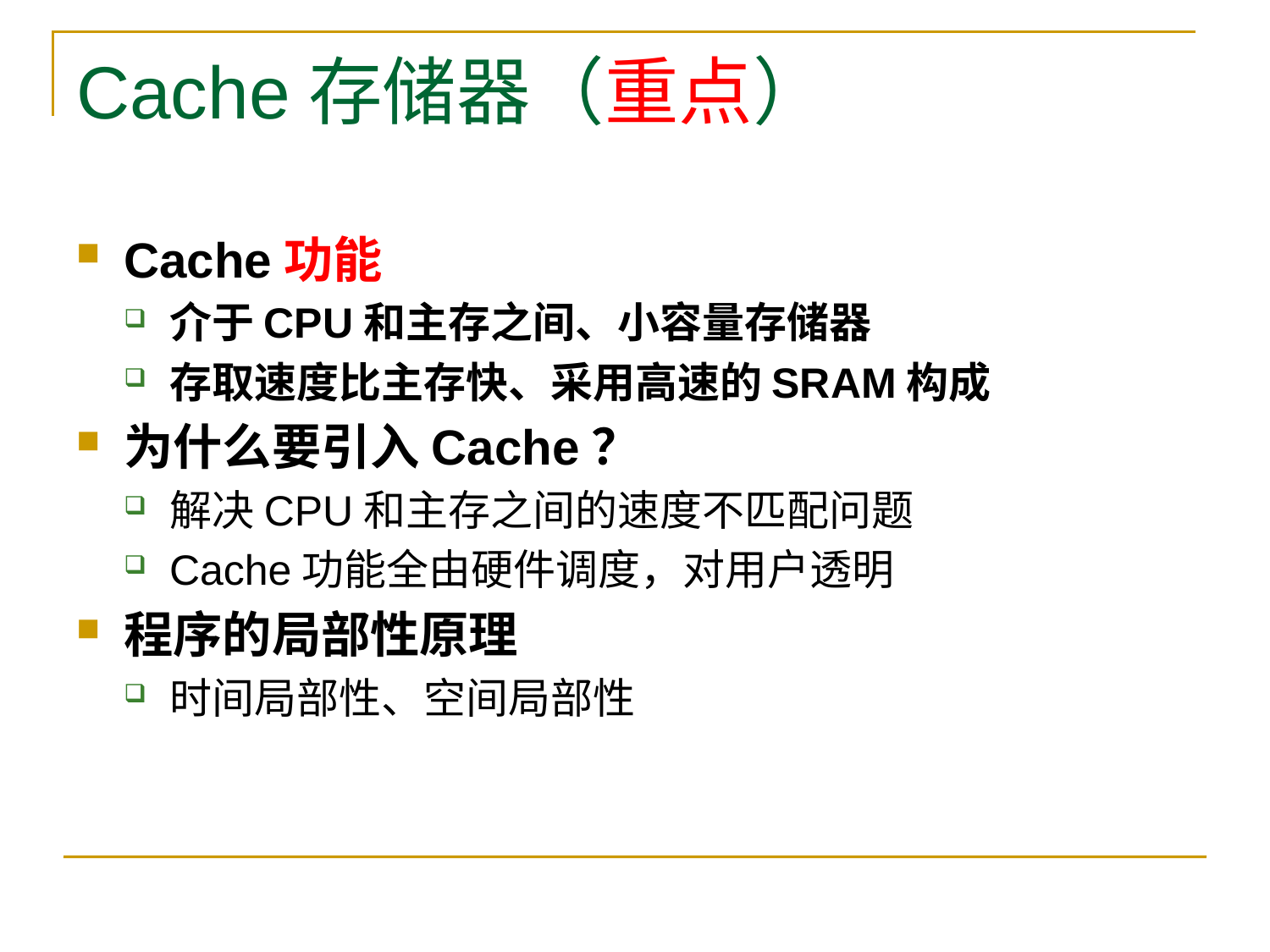

# Cache存储器（重点）
Cache功能
介于CPU和主存之间、小容量存储器
存取速度比主存快、采用高速的SRAM构成
为什么要引入Cache？
解决CPU和主存之间的速度不匹配问题
Cache功能全由硬件调度，对用户透明
程序的局部性原理
时间局部性、空间局部性